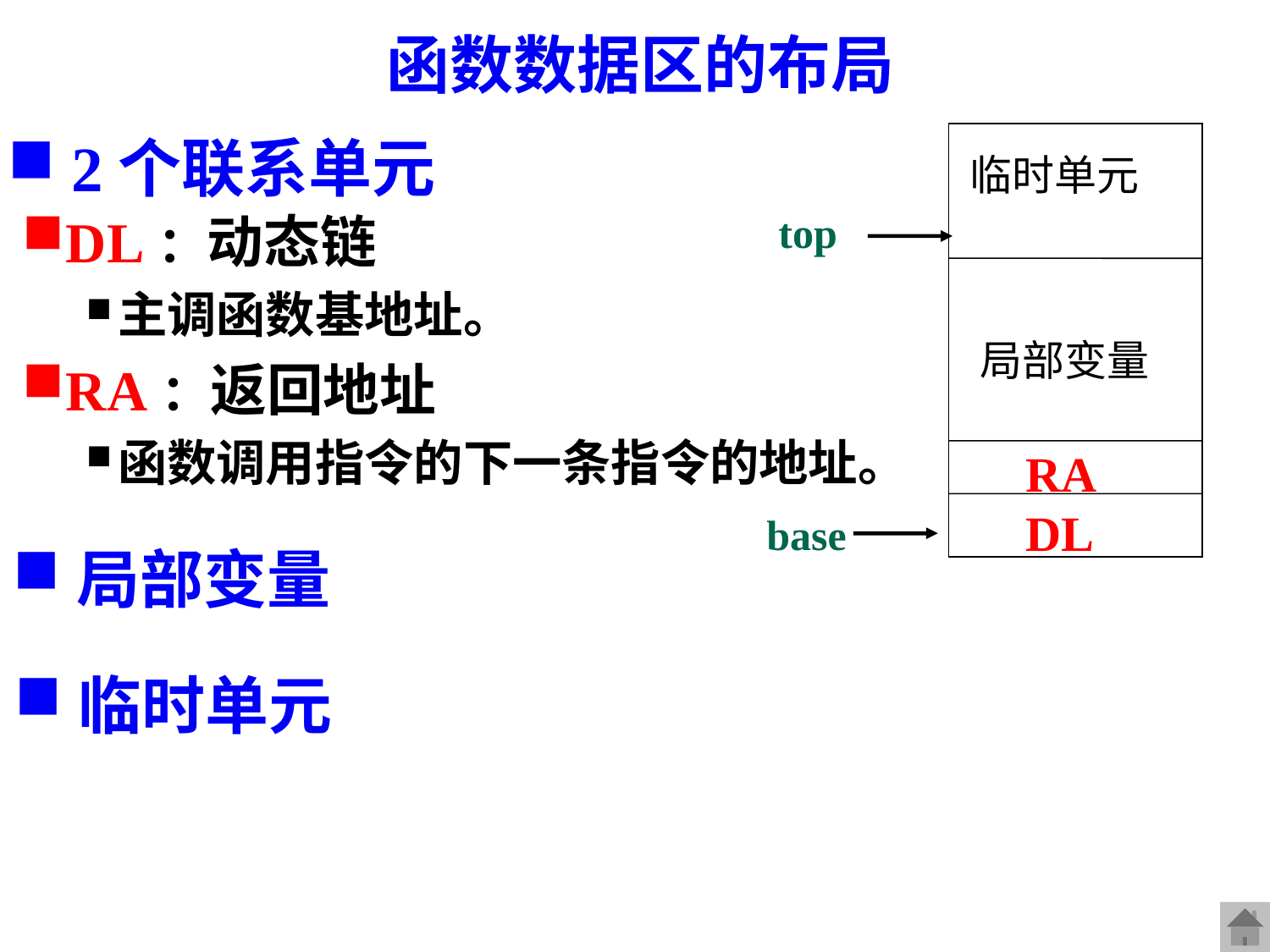

# 函数数据区的布局

2个联系单元
临时单元
DL：动态链
主调函数基地址。
RA：返回地址
函数调用指令的下一条指令的地址。
top

局部变量
  RA
  DL

base

局部变量
临时单元